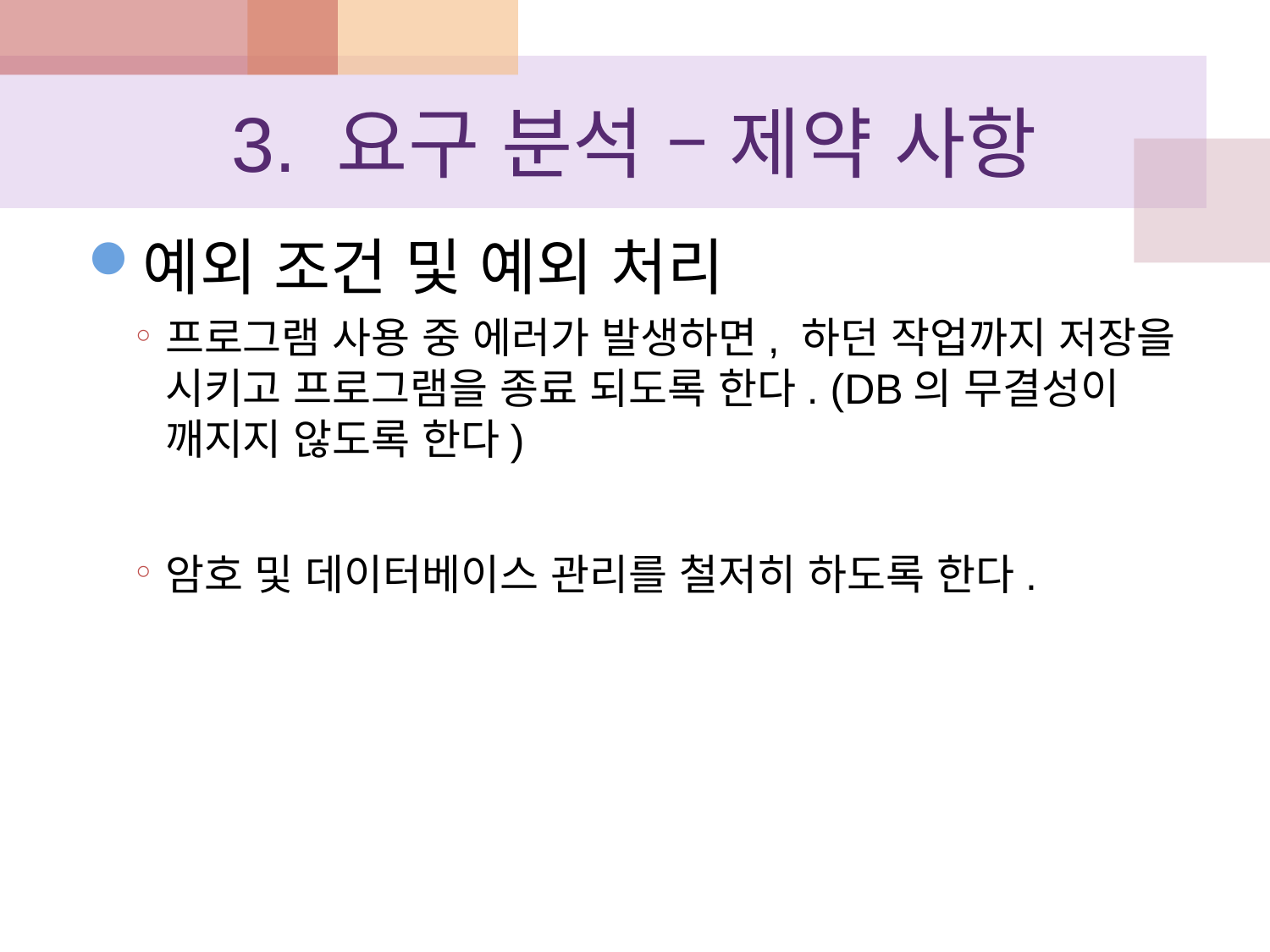

# 3. 요구 분석 – 제약 사항
예외 조건 및 예외 처리
프로그램 사용 중 에러가 발생하면, 하던 작업까지 저장을 시키고 프로그램을 종료 되도록 한다. (DB의 무결성이 깨지지 않도록 한다)

암호 및 데이터베이스 관리를 철저히 하도록 한다.